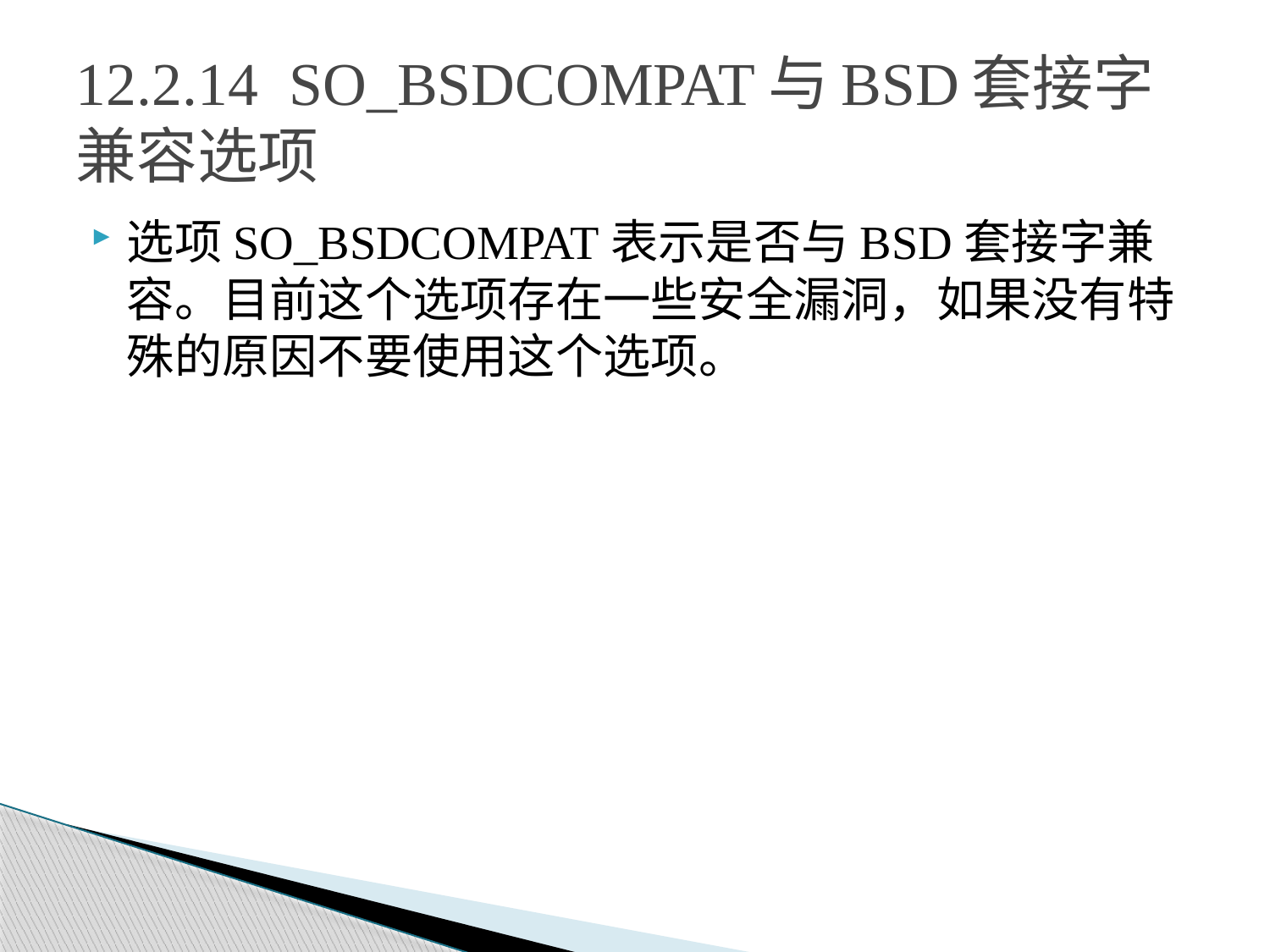

# 12.2.14  SO_BSDCOMPAT与BSD套接字兼容选项
选项SO_BSDCOMPAT表示是否与BSD套接字兼容。目前这个选项存在一些安全漏洞，如果没有特殊的原因不要使用这个选项。